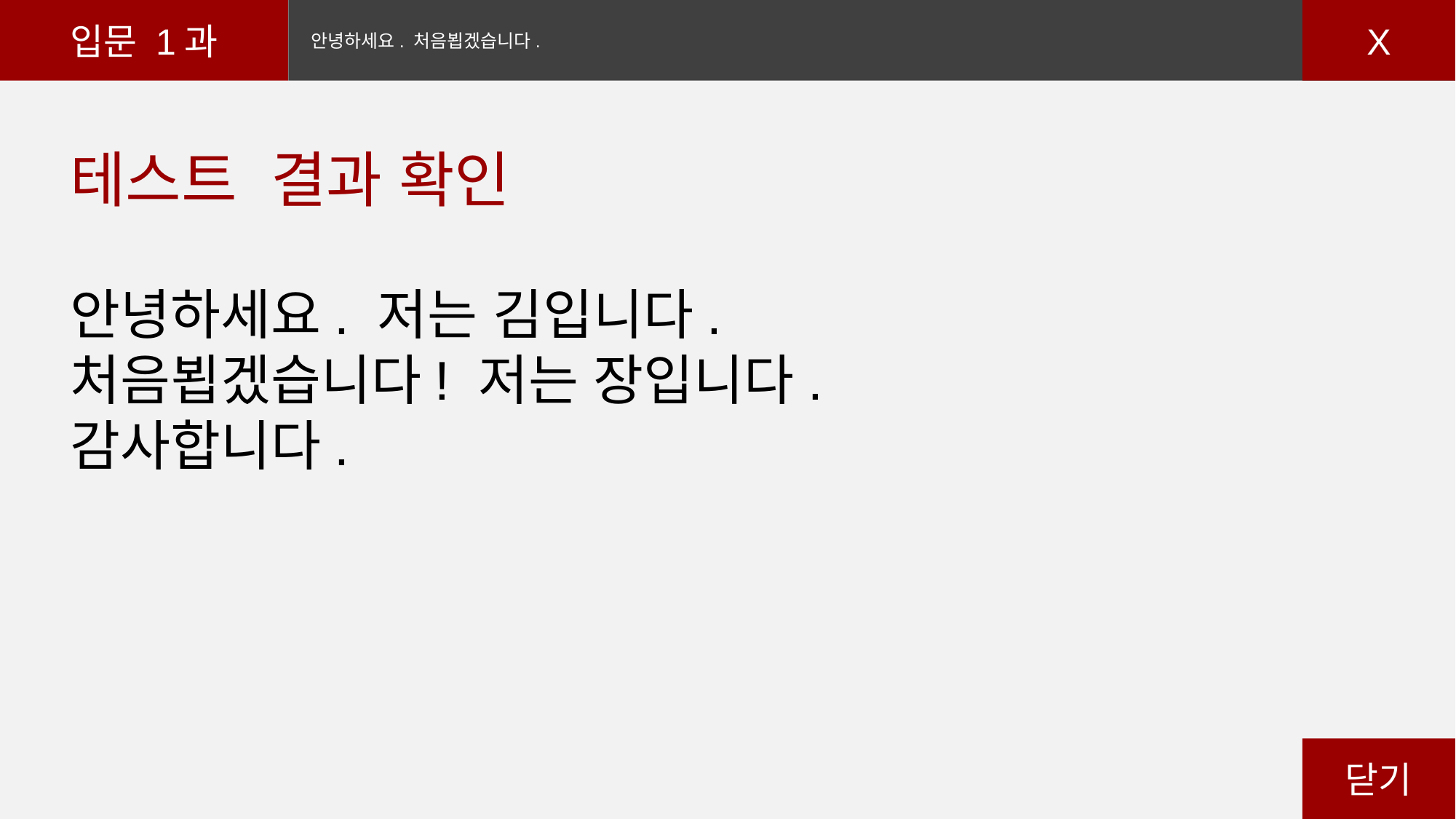

입문 1과
  안녕하세요. 처음뵙겠습니다.
X

테스트  결과 확인

안녕하세요. 저는 김입니다.
처음뵙겠습니다! 저는 장입니다.
감사합니다.

닫기